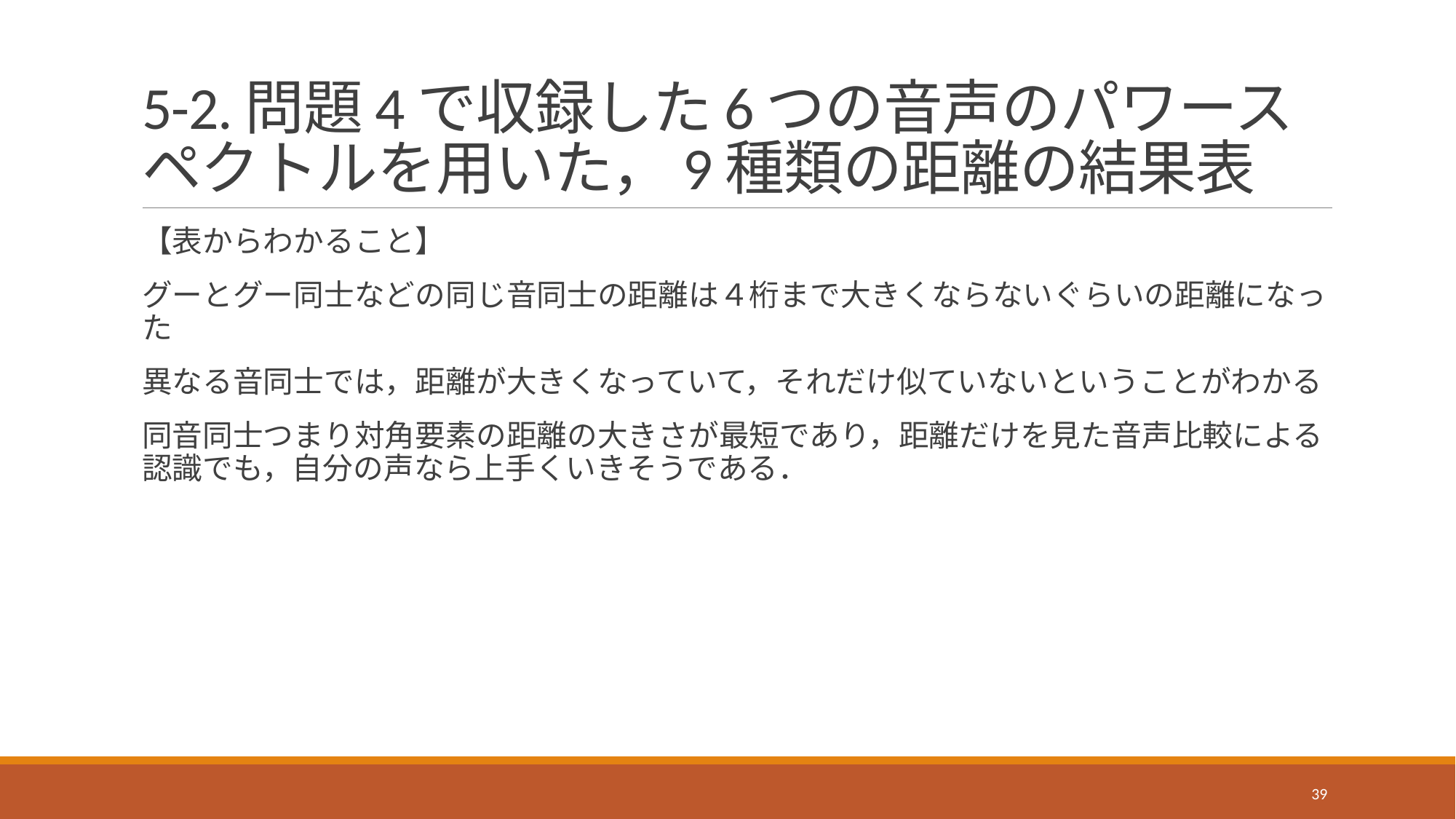

# 5-2.問題4で収録した6つの音声のパワースペクトルを用いた，9種類の距離の結果表
【表からわかること】
グーとグー同士などの同じ音同士の距離は４桁まで大きくならないぐらいの距離になった
異なる音同士では，距離が大きくなっていて，それだけ似ていないということがわかる
同音同士つまり対角要素の距離の大きさが最短であり，距離だけを見た音声比較による認識でも，自分の声なら上手くいきそうである．

39